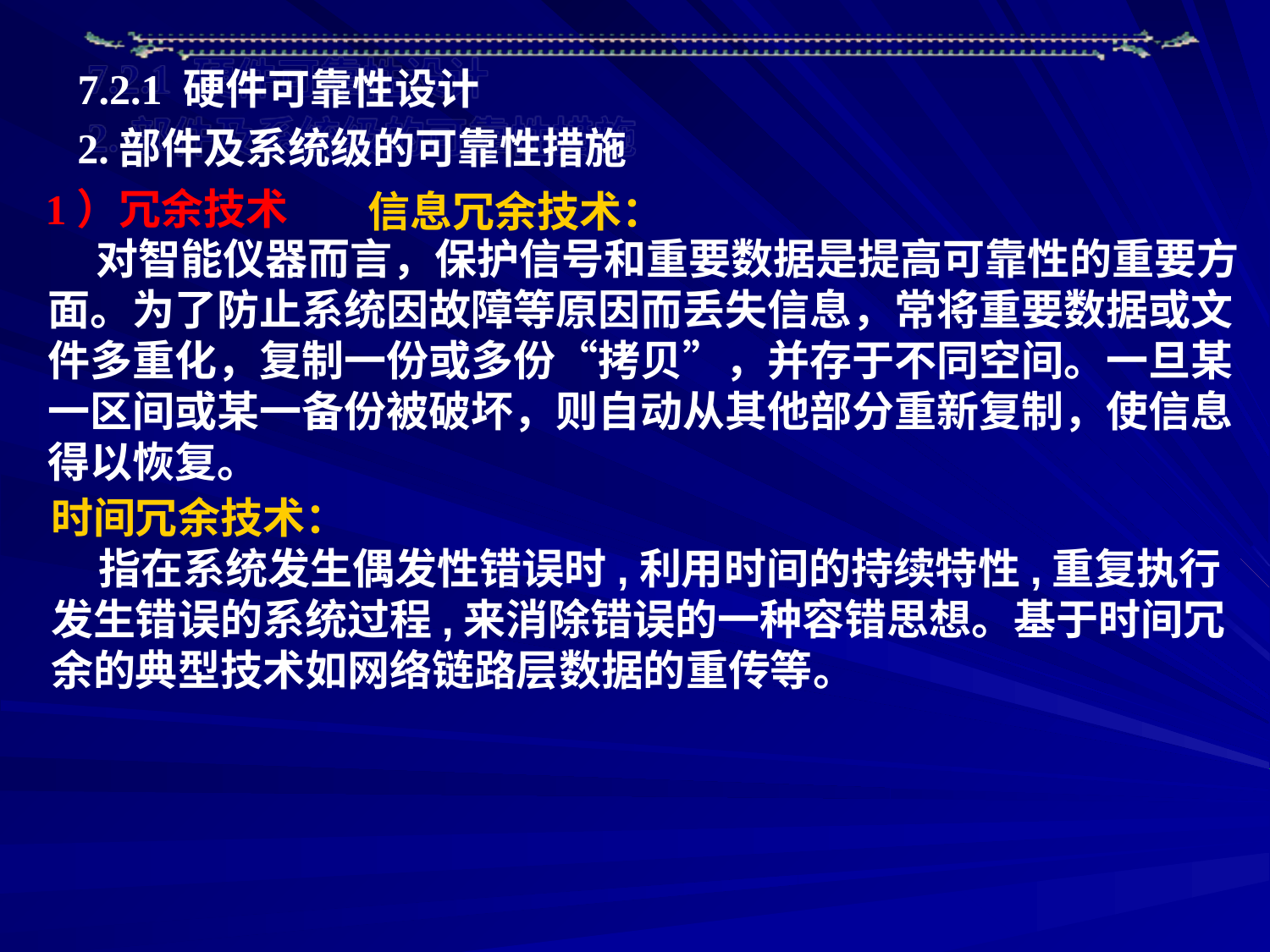

7.2.1 硬件可靠性设计
2.部件及系统级的可靠性措施
1）冗余技术
信息冗余技术：
    对智能仪器而言，保护信号和重要数据是提高可靠性的重要方面。为了防止系统因故障等原因而丢失信息，常将重要数据或文件多重化，复制一份或多份“拷贝”，并存于不同空间。一旦某一区间或某一备份被破坏，则自动从其他部分重新复制，使信息得以恢复。
时间冗余技术：
    指在系统发生偶发性错误时,利用时间的持续特性,重复执行发生错误的系统过程,来消除错误的一种容错思想。基于时间冗余的典型技术如网络链路层数据的重传等。